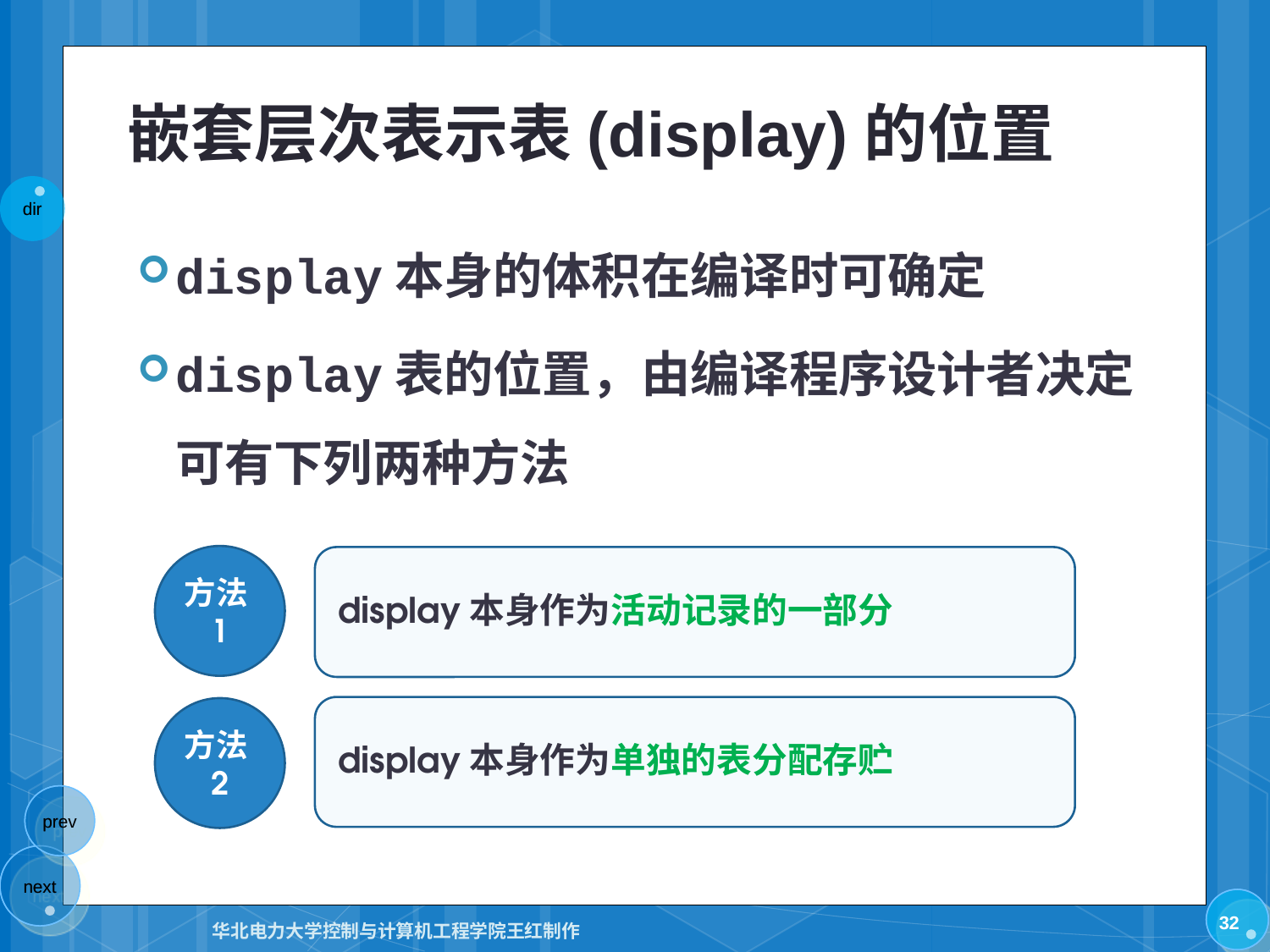

# 嵌套层次表示表(display)的位置
display本身的体积在编译时可确定
display表的位置，由编译程序设计者决定
可有下列两种方法
方法1
display本身作为活动记录的一部分
display本身作为单独的表分配存贮
方法2
32
华北电力大学控制与计算机工程学院王红制作